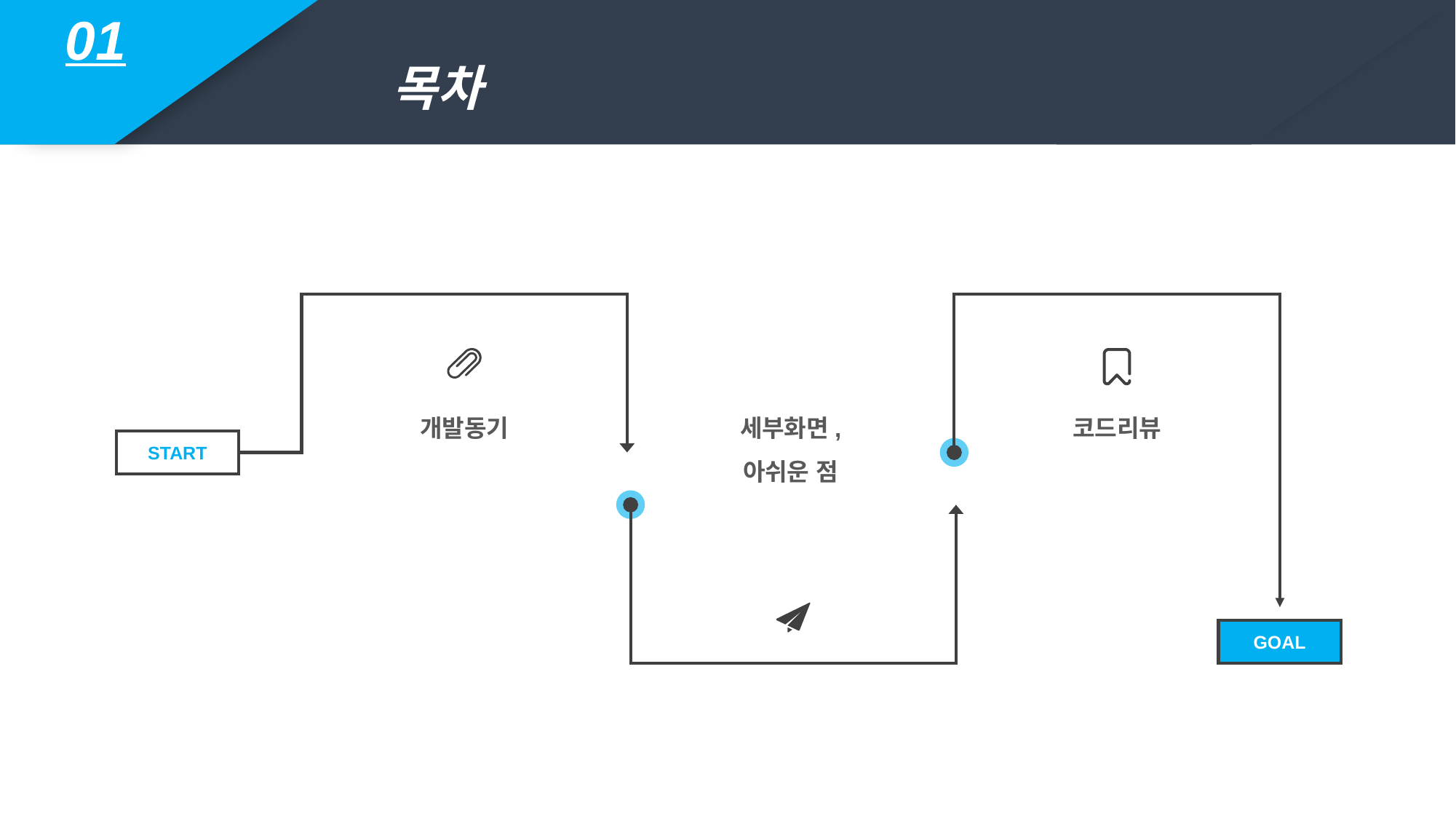

목차

01

START

코드리뷰
세부화면,
아쉬운 점
개발동기

GOAL